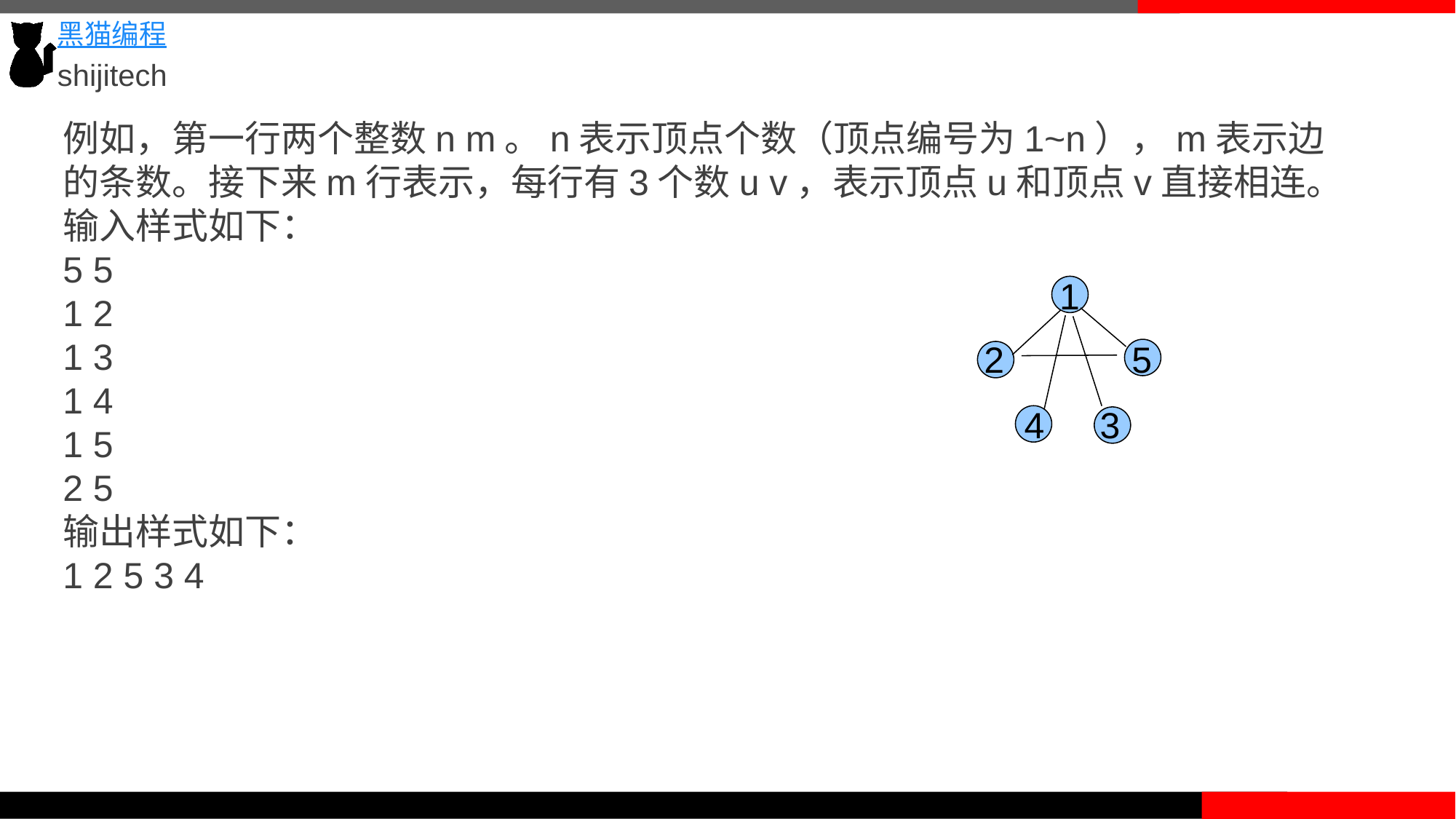

例如，第一行两个整数n m。n表示顶点个数（顶点编号为1~n），m表示边的条数。接下来m行表示，每行有3个数u v，表示顶点u和顶点v直接相连。
输入样式如下：
5 5
1 2
1 3
1 4
1 5
2 5
输出样式如下：
1 2 5 3 4

 1

 2

 5

 3

 4